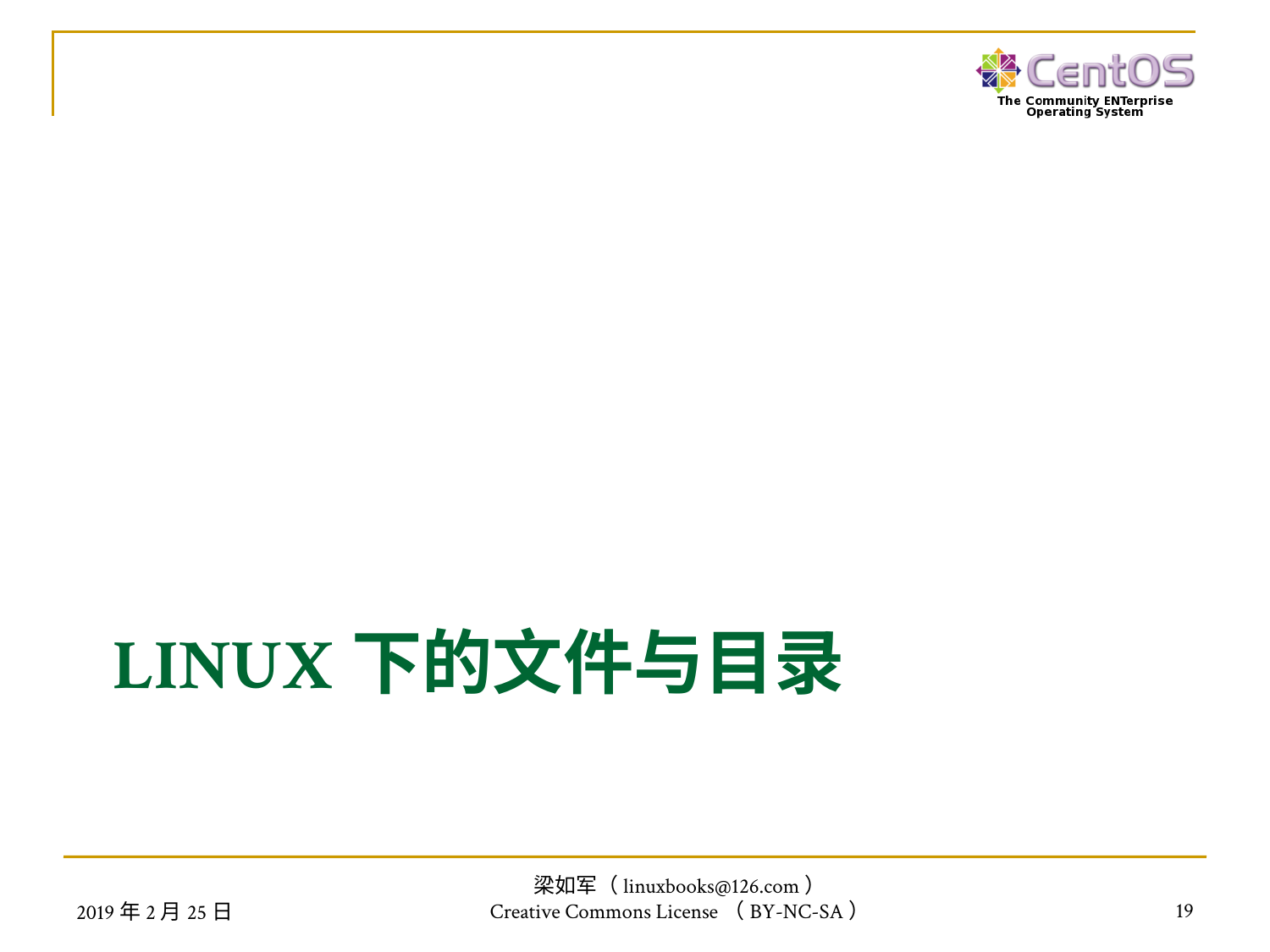

# Linux下的文件与目录
梁如军（linuxbooks@126.com）
Creative Commons License（BY-NC-SA）
2019年2月25日
19